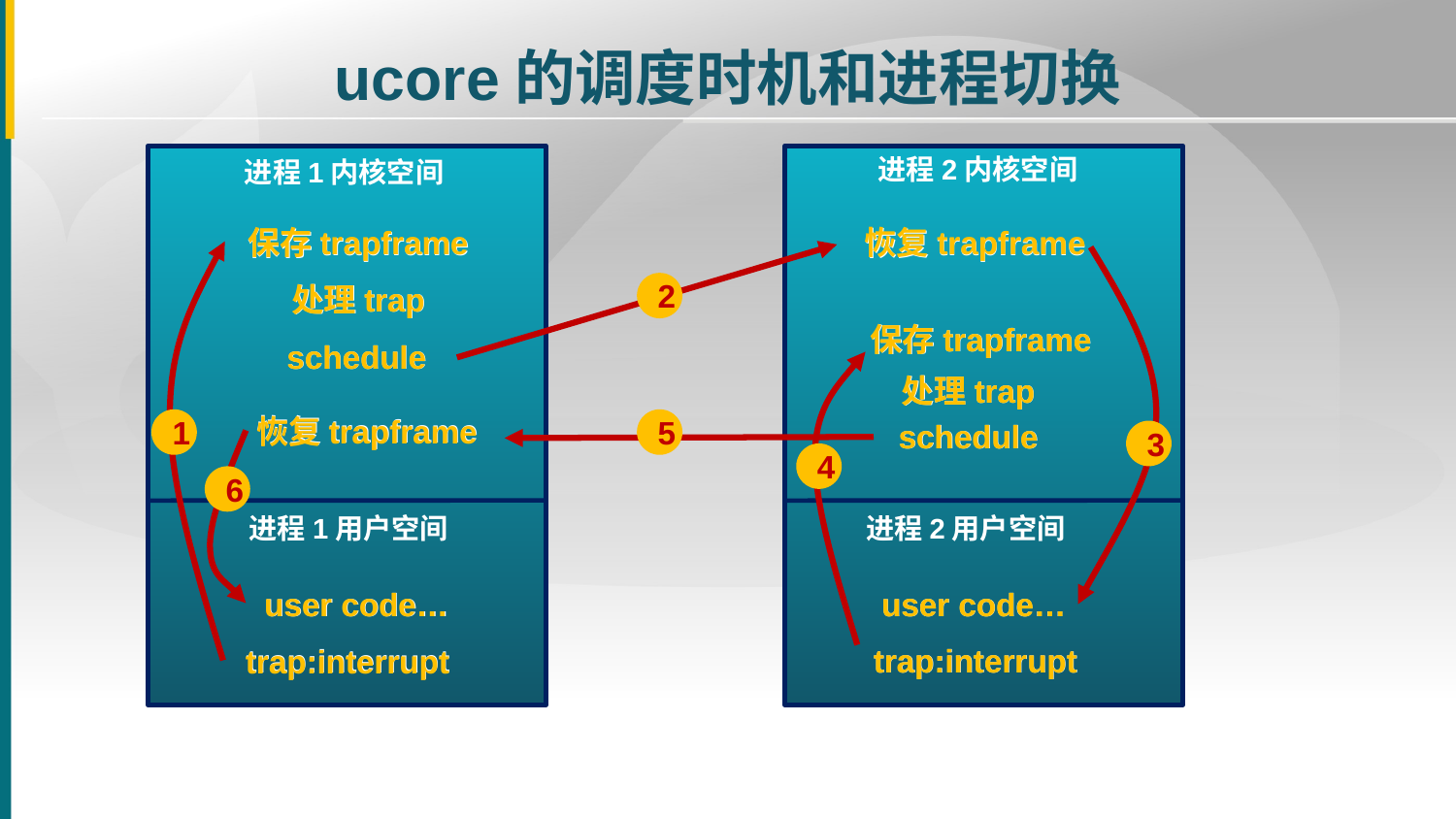

ucore的调度时机和进程切换
进程2内核空间

进程1内核空间
恢复trapframe
保存trapframe
处理trap
schedule
保存trapframe
恢复trapframe

处理trap
2
保存trapframe
处理trap
schedule
保存trapframe
schedule

处理trap
恢复trapframe
恢复trapframe
1
5
schedule
3

4
6
进程1用户空间
进程2用户空间
user code…
trap:interrupt
user code…
user code…
user code…
trap:interrupt
trap:interrupt
trap:interrupt